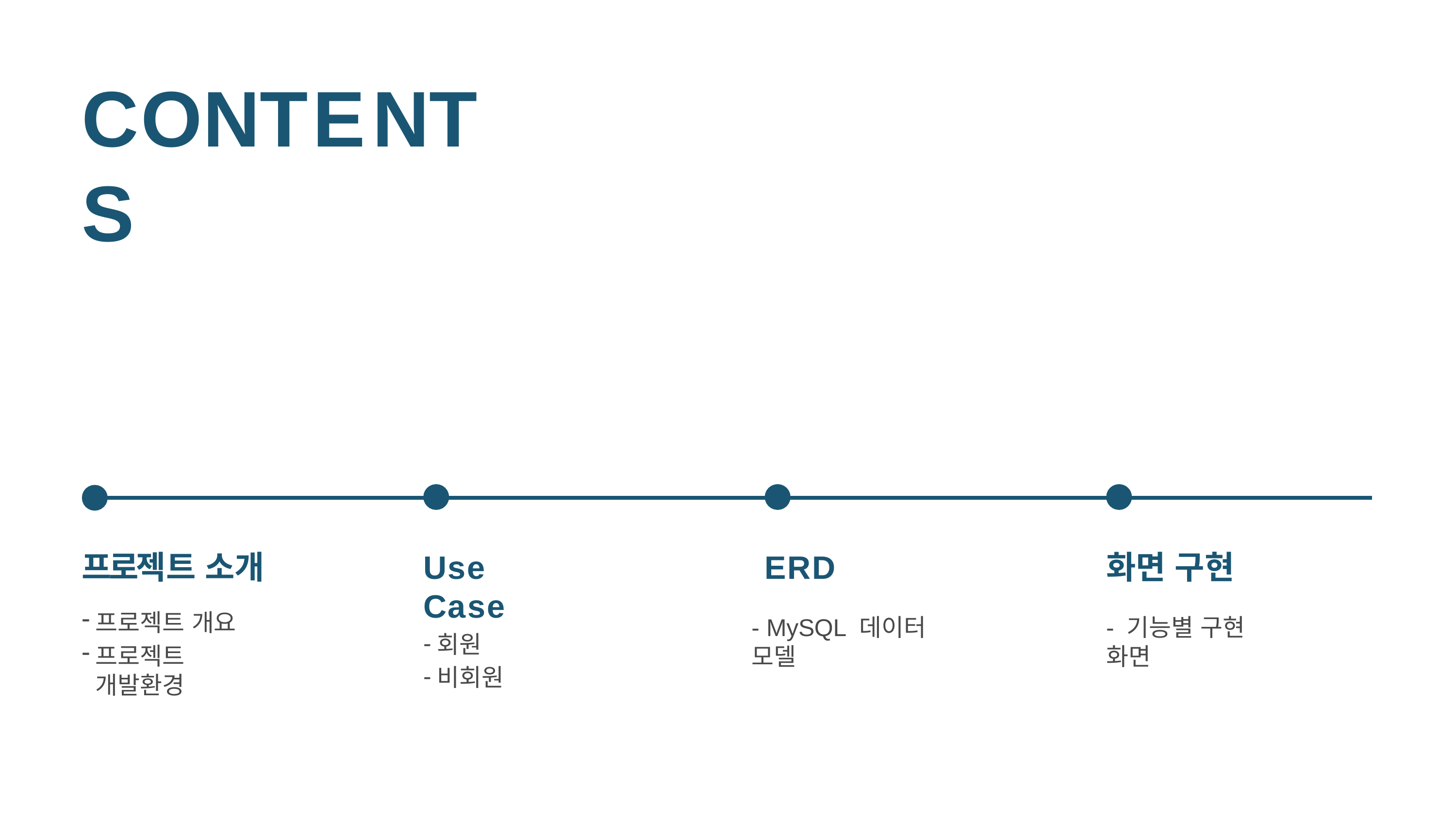

# CONTENTS

프로젝트 소개
프로젝트 개요
프로젝트 개발환경
Use Case
회원
비회원
ERD
- MySQL 데이터 모델
화면 구현
- 기능별 구현 화면